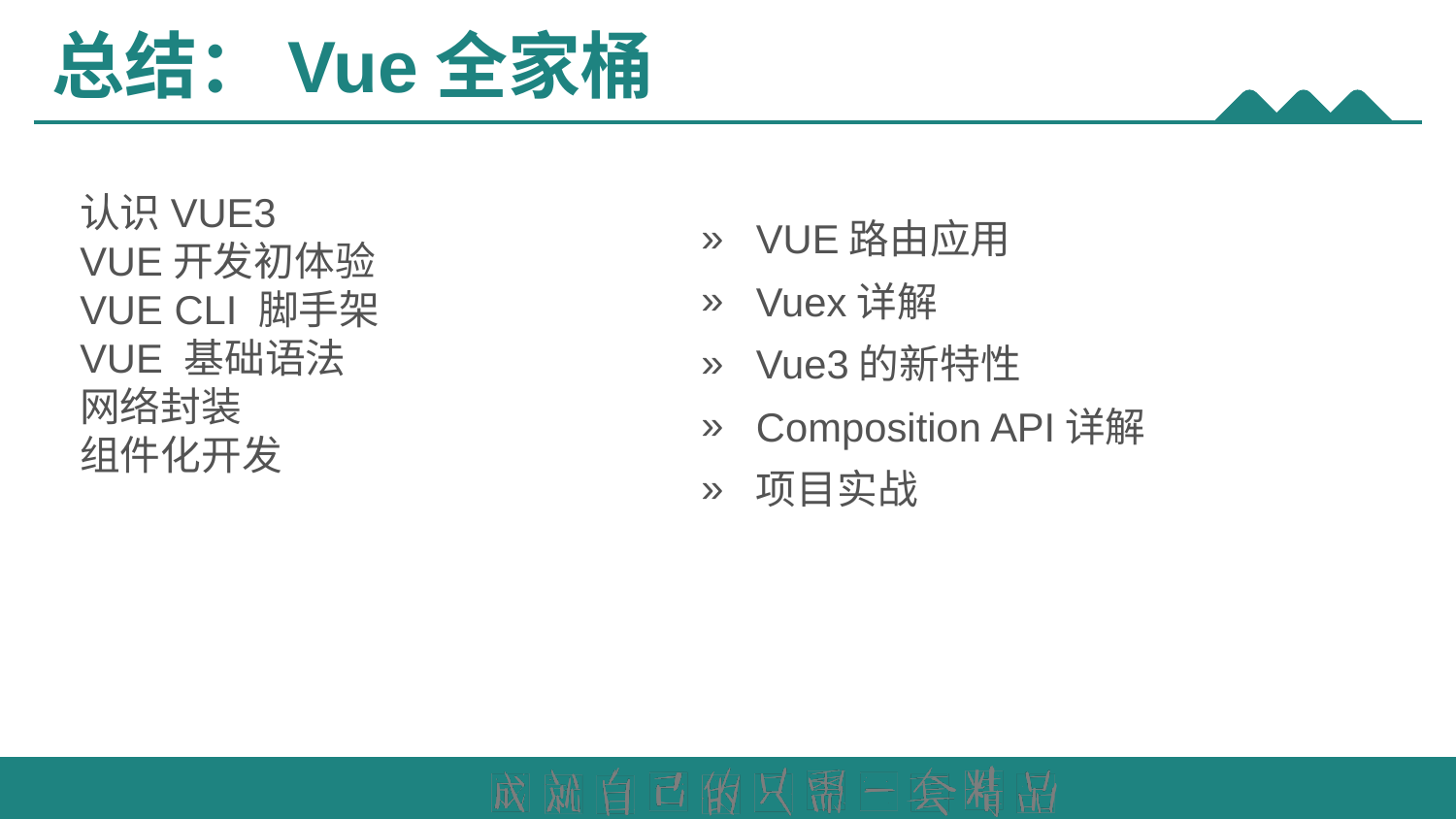

# 总结：Vue全家桶
认识VUE3
VUE开发初体验
VUE CLI 脚手架
VUE 基础语法
网络封装
组件化开发

VUE路由应用
Vuex详解
Vue3的新特性
Composition API详解
项目实战